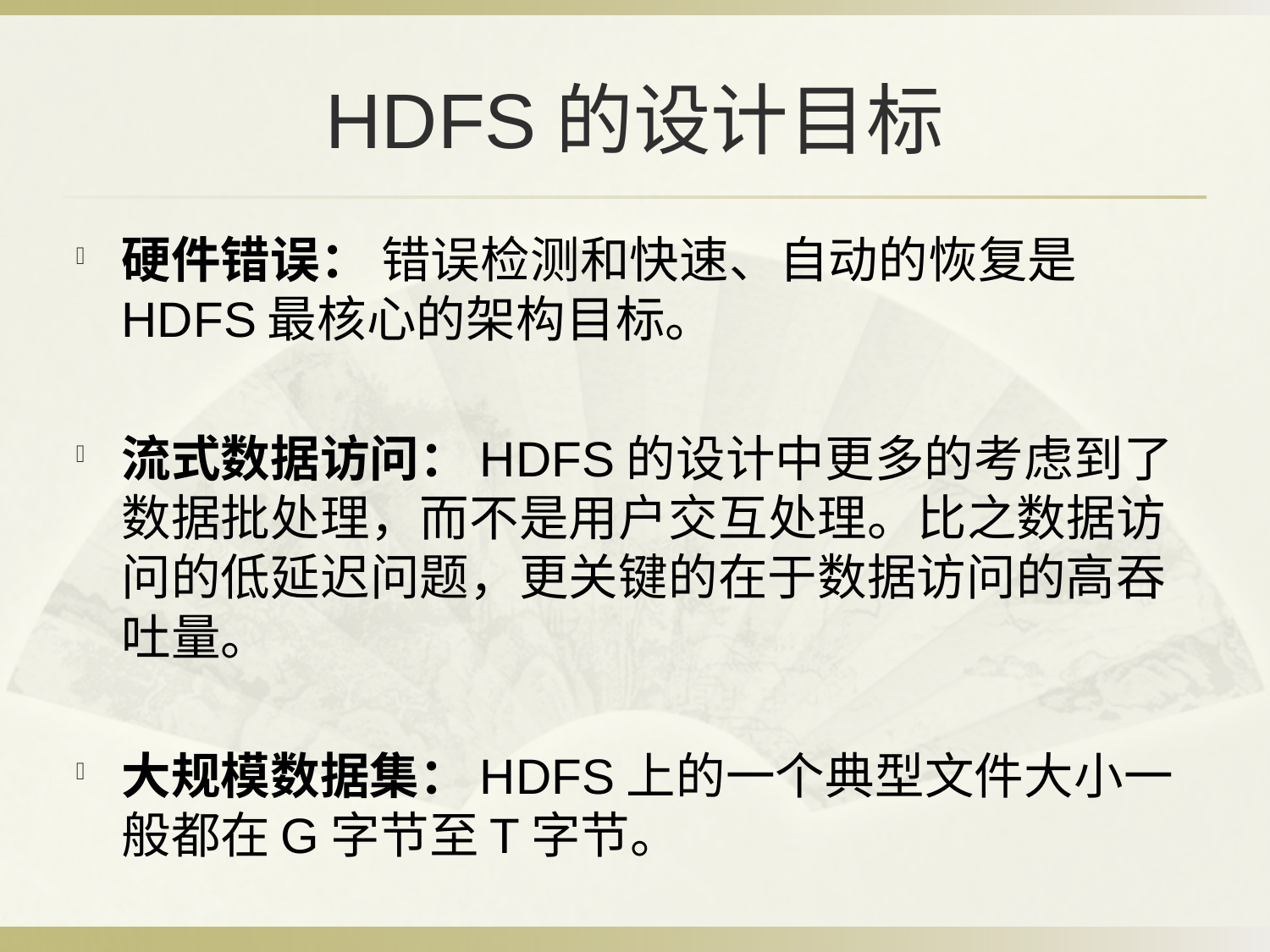

# HDFS的设计目标
硬件错误： 错误检测和快速、自动的恢复是HDFS最核心的架构目标。

流式数据访问：HDFS的设计中更多的考虑到了数据批处理，而不是用户交互处理。比之数据访问的低延迟问题，更关键的在于数据访问的高吞吐量。

大规模数据集：HDFS上的一个典型文件大小一般都在G字节至T字节。